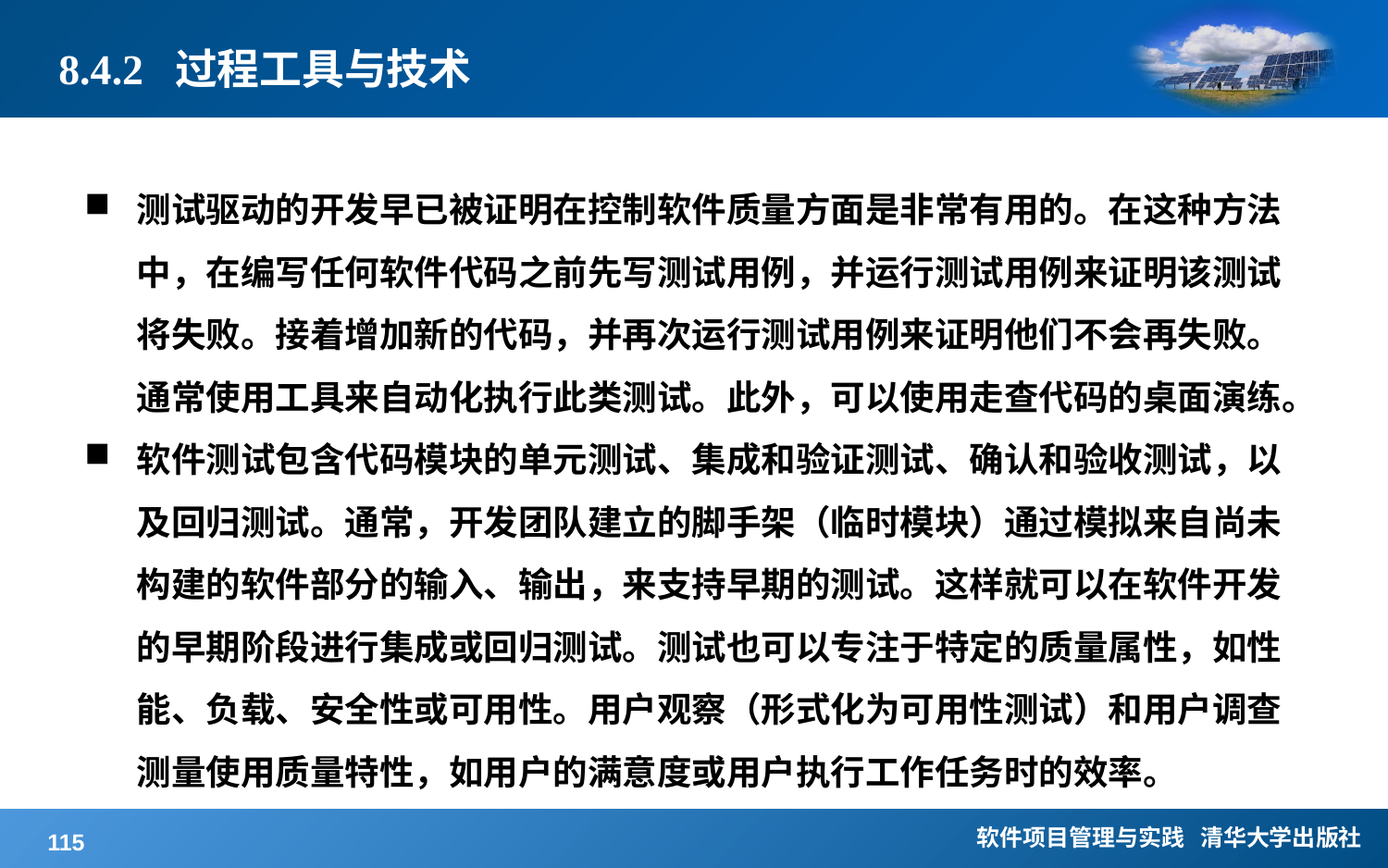

# 8.4.2  过程工具与技术
测试驱动的开发早已被证明在控制软件质量方面是非常有用的。在这种方法中，在编写任何软件代码之前先写测试用例，并运行测试用例来证明该测试将失败。接着增加新的代码，并再次运行测试用例来证明他们不会再失败。通常使用工具来自动化执行此类测试。此外，可以使用走查代码的桌面演练。
软件测试包含代码模块的单元测试、集成和验证测试、确认和验收测试，以及回归测试。通常，开发团队建立的脚手架（临时模块）通过模拟来自尚未构建的软件部分的输入、输出，来支持早期的测试。这样就可以在软件开发的早期阶段进行集成或回归测试。测试也可以专注于特定的质量属性，如性能、负载、安全性或可用性。用户观察（形式化为可用性测试）和用户调查测量使用质量特性，如用户的满意度或用户执行工作任务时的效率。